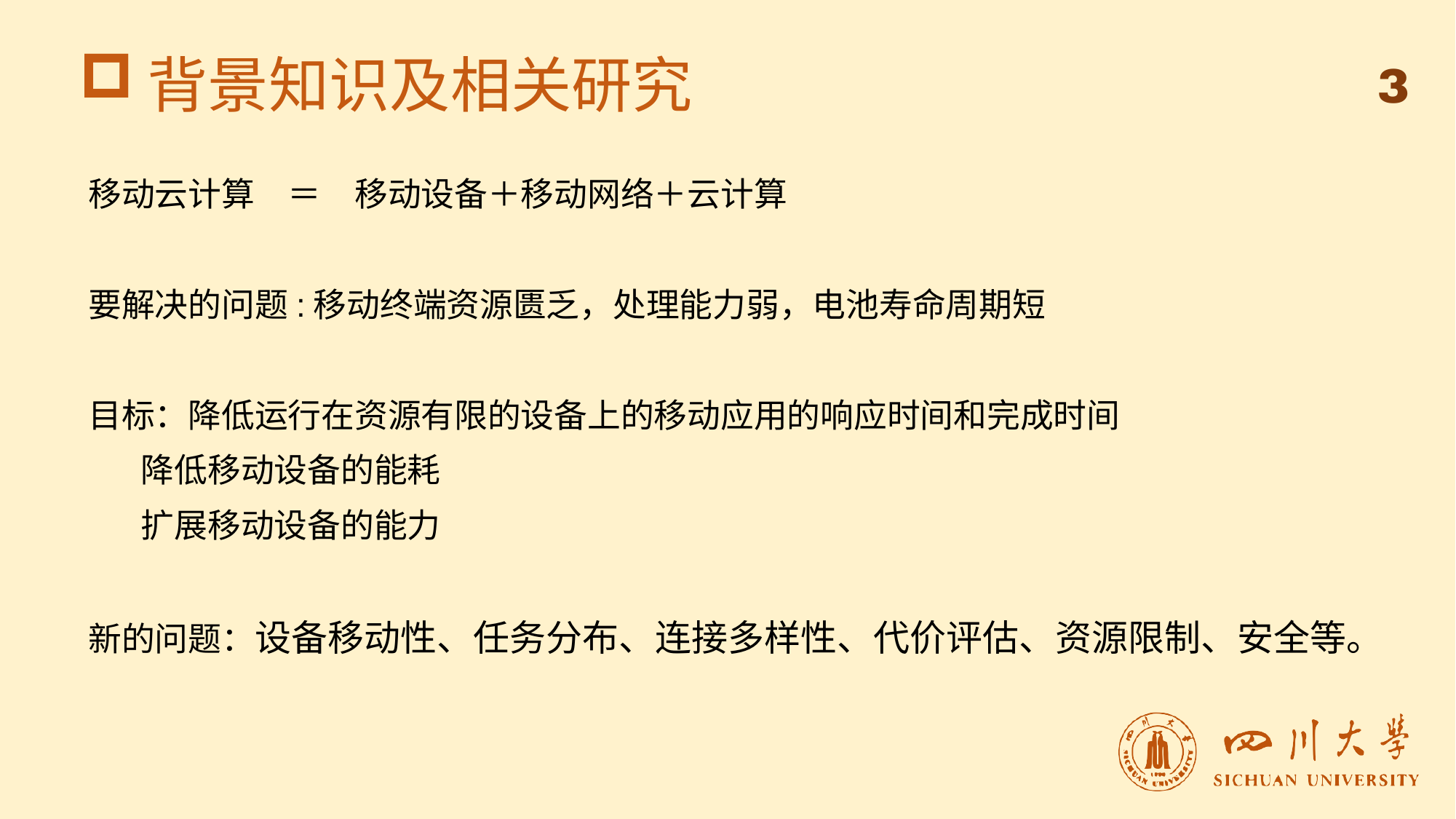

背景知识及相关研究
3
移动云计算　＝　移动设备＋移动网络＋云计算

要解决的问题:移动终端资源匮乏，处理能力弱，电池寿命周期短

目标：降低运行在资源有限的设备上的移动应用的响应时间和完成时间
      降低移动设备的能耗
      扩展移动设备的能力

新的问题：设备移动性、任务分布、连接多样性、代价评估、资源限制、安全等。